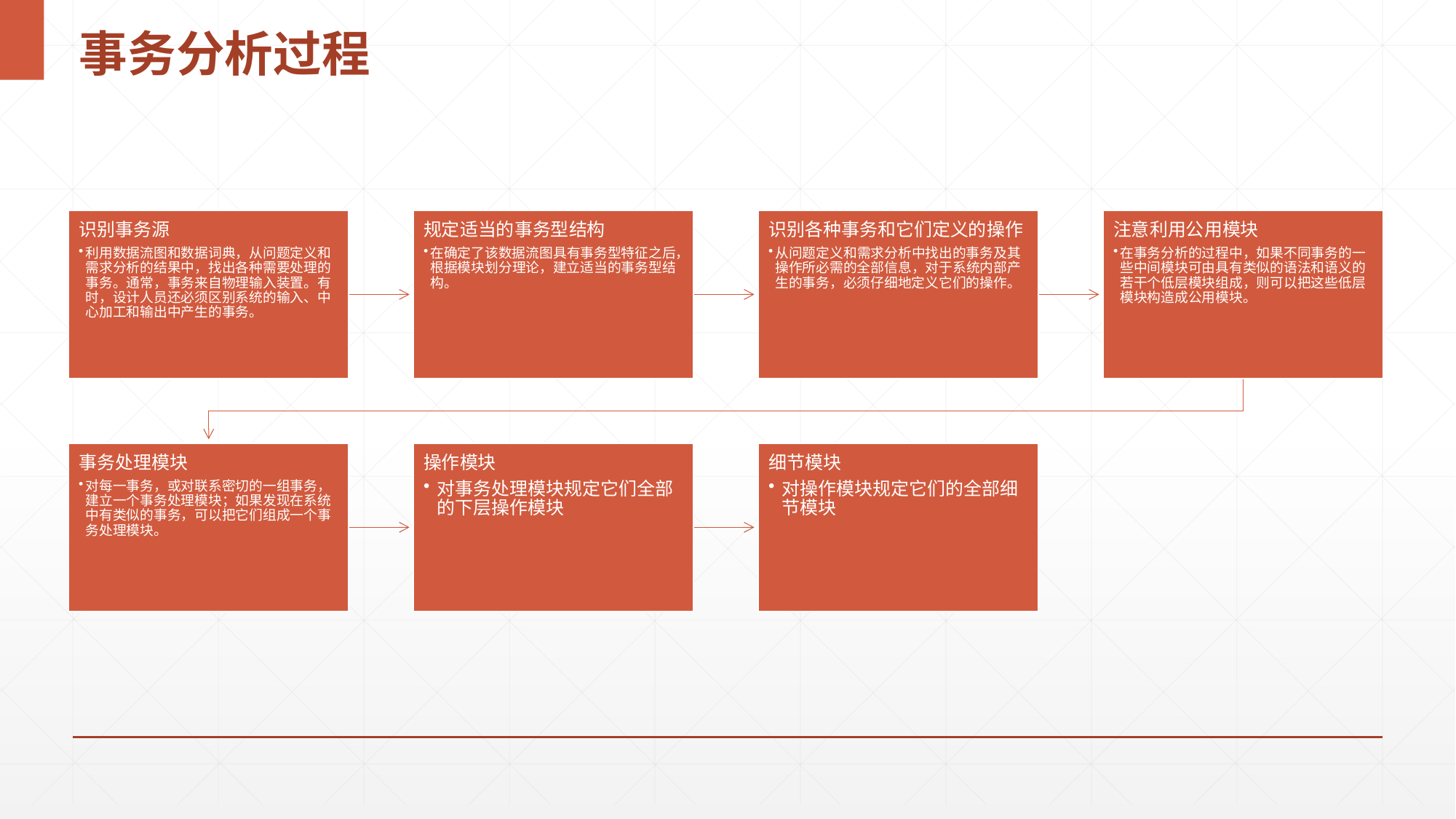

# 事务分析过程

识别事务源
利用数据流图和数据词典，从问题定义和需求分析的结果中，找出各种需要处理的事务。通常，事务来自物理输入装置。有时，设计人员还必须区别系统的输入、中心加工和输出中产生的事务。

规定适当的事务型结构
在确定了该数据流图具有事务型特征之后，根据模块划分理论，建立适当的事务型结构。

识别各种事务和它们定义的操作
从问题定义和需求分析中找出的事务及其操作所必需的全部信息，对于系统内部产生的事务，必须仔细地定义它们的操作。

注意利用公用模块
在事务分析的过程中，如果不同事务的一些中间模块可由具有类似的语法和语义的若干个低层模块组成，则可以把这些低层模块构造成公用模块。

事务处理模块
对每一事务，或对联系密切的一组事务，建立一个事务处理模块；如果发现在系统中有类似的事务，可以把它们组成一个事务处理模块。

操作模块
对事务处理模块规定它们全部的下层操作模块
细节模块
对操作模块规定它们的全部细节模块